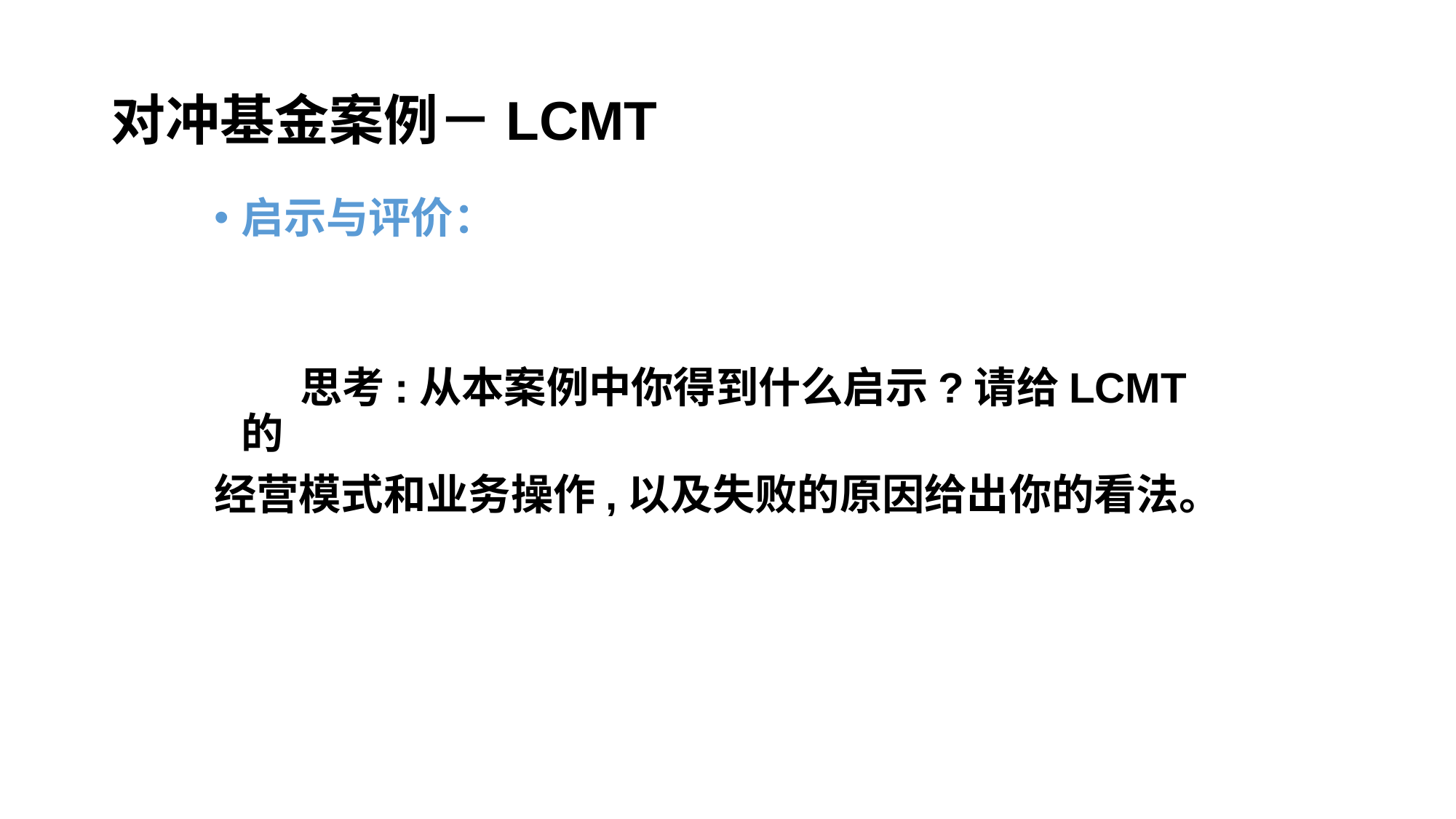

对冲基金案例－LCMT
启示与评价：

        思考:从本案例中你得到什么启示?请给LCMT 的
经营模式和业务操作,以及失败的原因给出你的看法。